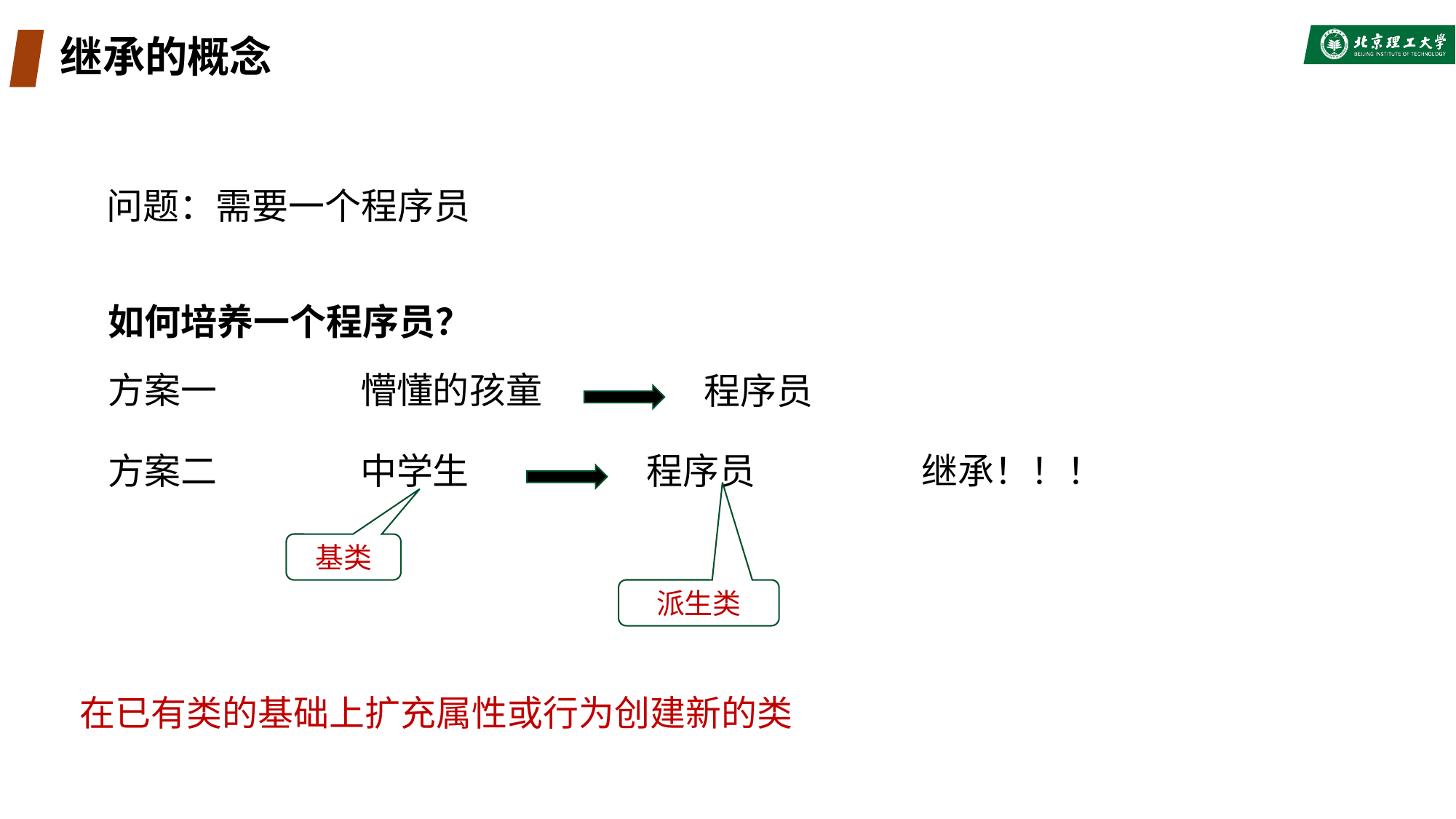

# 继承的概念
问题：需要一个程序员
如何培养一个程序员？
懵懂的孩童
方案一
程序员

方案二
中学生
程序员

继承！！！
基类
派生类
在已有类的基础上扩充属性或行为创建新的类